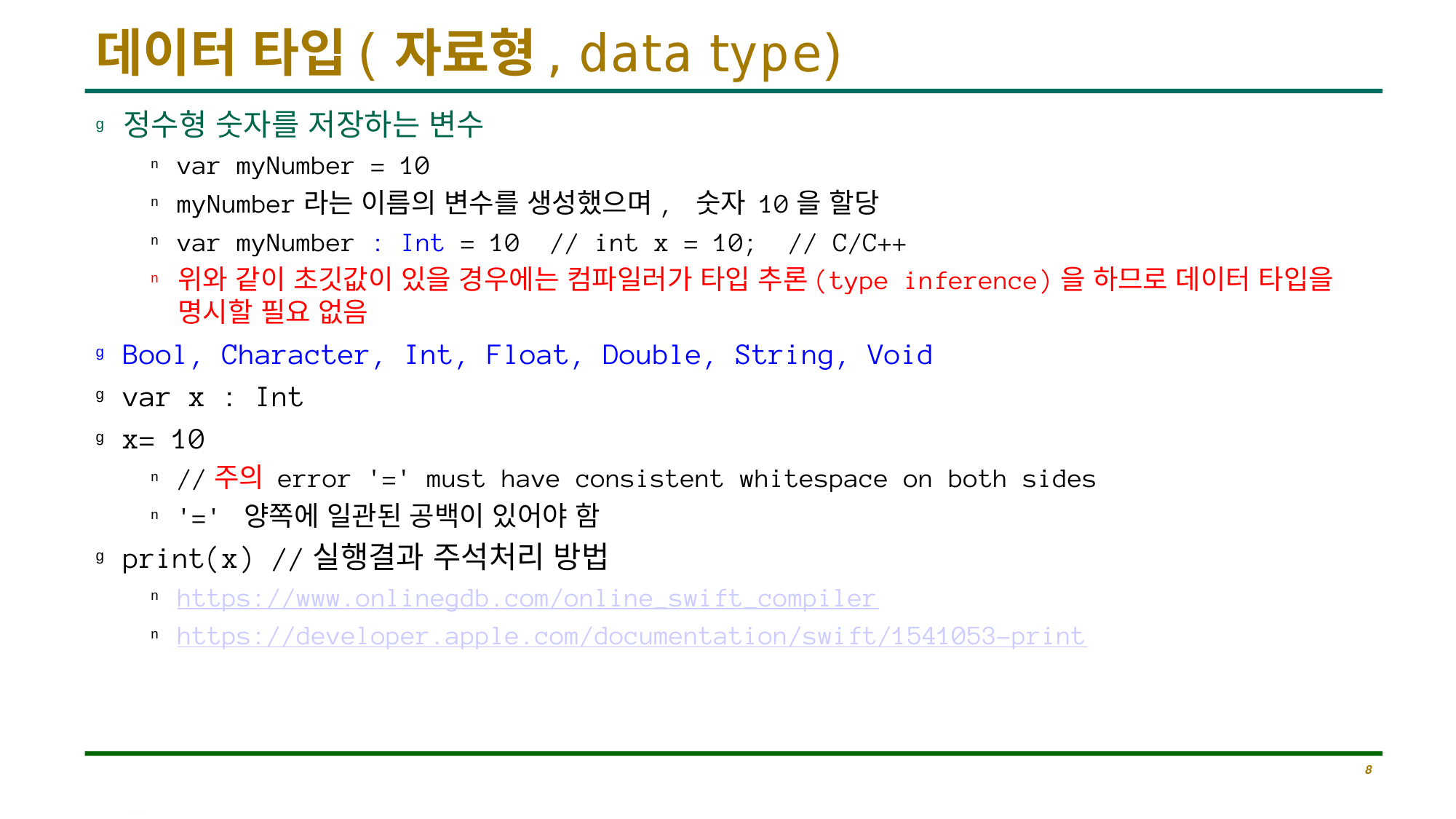

# 데이터 타입(자료형, data type)
정수형 숫자를 저장하는 변수
var myNumber = 10
myNumber라는 이름의 변수를 생성했으며, 숫자 10을 할당
var myNumber : Int = 10  // int x = 10;  // C/C++
위와 같이 초깃값이 있을 경우에는 컴파일러가 타입 추론(type inference)을 하므로 데이터 타입을 명시할 필요 없음
Bool, Character, Int, Float, Double, String, Void
var x : Int
x= 10
//주의 error '=' must have consistent whitespace on both sides
'=' 양쪽에 일관된 공백이 있어야 함
print(x) //실행결과 주석처리 방법
https://www.onlinegdb.com/online_swift_compiler
https://developer.apple.com/documentation/swift/1541053-print